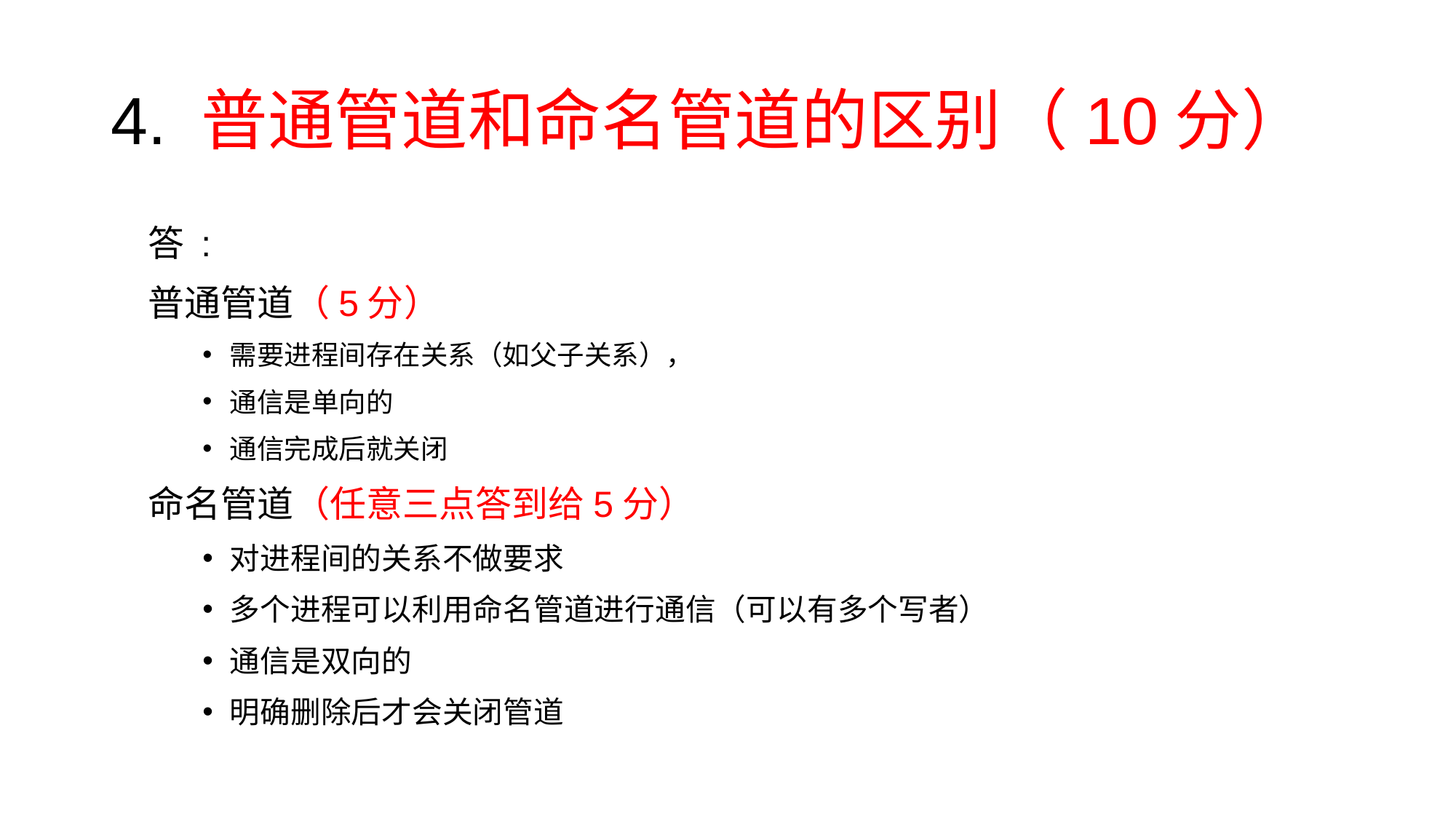

# 4. 普通管道和命名管道的区别（10分）
答 :
普通管道（5分）
需要进程间存在关系（如父子关系），
通信是单向的
通信完成后就关闭
命名管道（任意三点答到给5分）
对进程间的关系不做要求
多个进程可以利用命名管道进行通信（可以有多个写者）
通信是双向的
明确删除后才会关闭管道